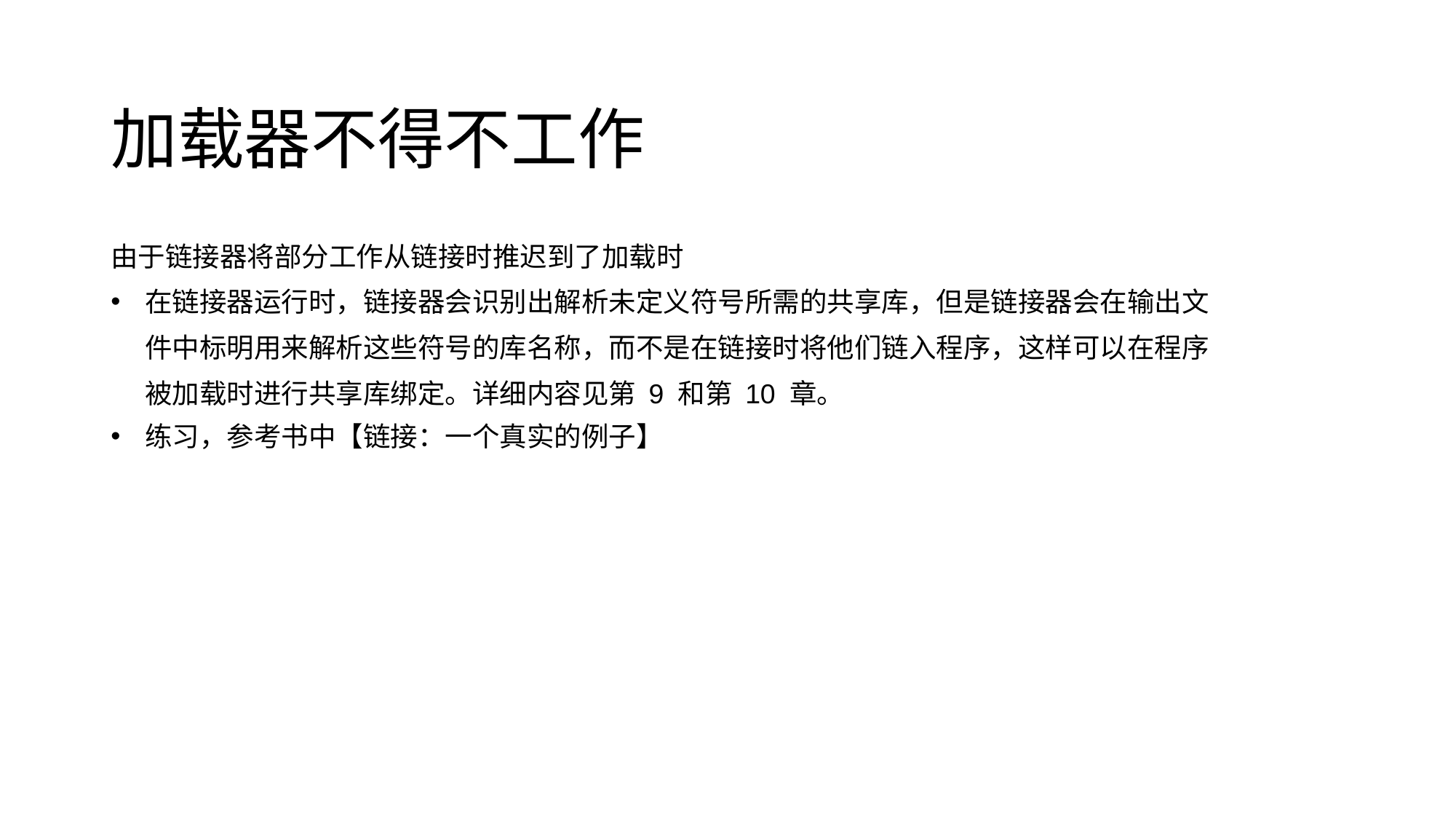

# 加载器不得不工作
由于链接器将部分工作从链接时推迟到了加载时
在链接器运行时，链接器会识别出解析未定义符号所需的共享库，但是链接器会在输出文件中标明用来解析这些符号的库名称，而不是在链接时将他们链入程序，这样可以在程序被加载时进行共享库绑定。详细内容见第 9 和第 10 章。
练习，参考书中【链接：一个真实的例子】